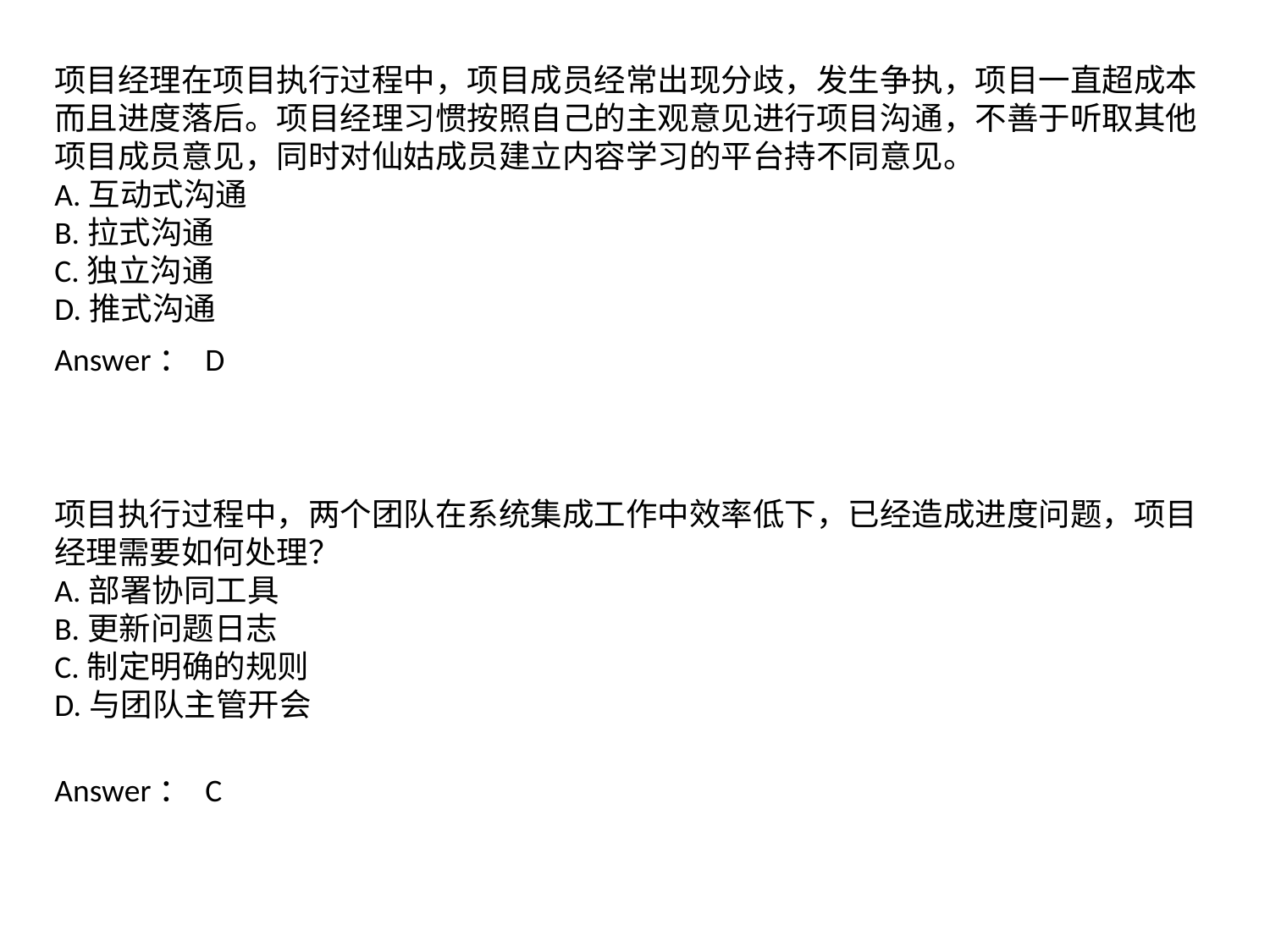

项目经理在项目执行过程中，项目成员经常出现分歧，发生争执，项目一直超成本而且进度落后。项目经理习惯按照自己的主观意见进行项目沟通，不善于听取其他项目成员意见，同时对仙姑成员建立内容学习的平台持不同意见。
A.互动式沟通
B.拉式沟通
C.独立沟通
D.推式沟通
Answer： D
项目执行过程中，两个团队在系统集成工作中效率低下，已经造成进度问题，项目经理需要如何处理？
A.部署协同工具
B.更新问题日志
C.制定明确的规则
D.与团队主管开会
Answer： C